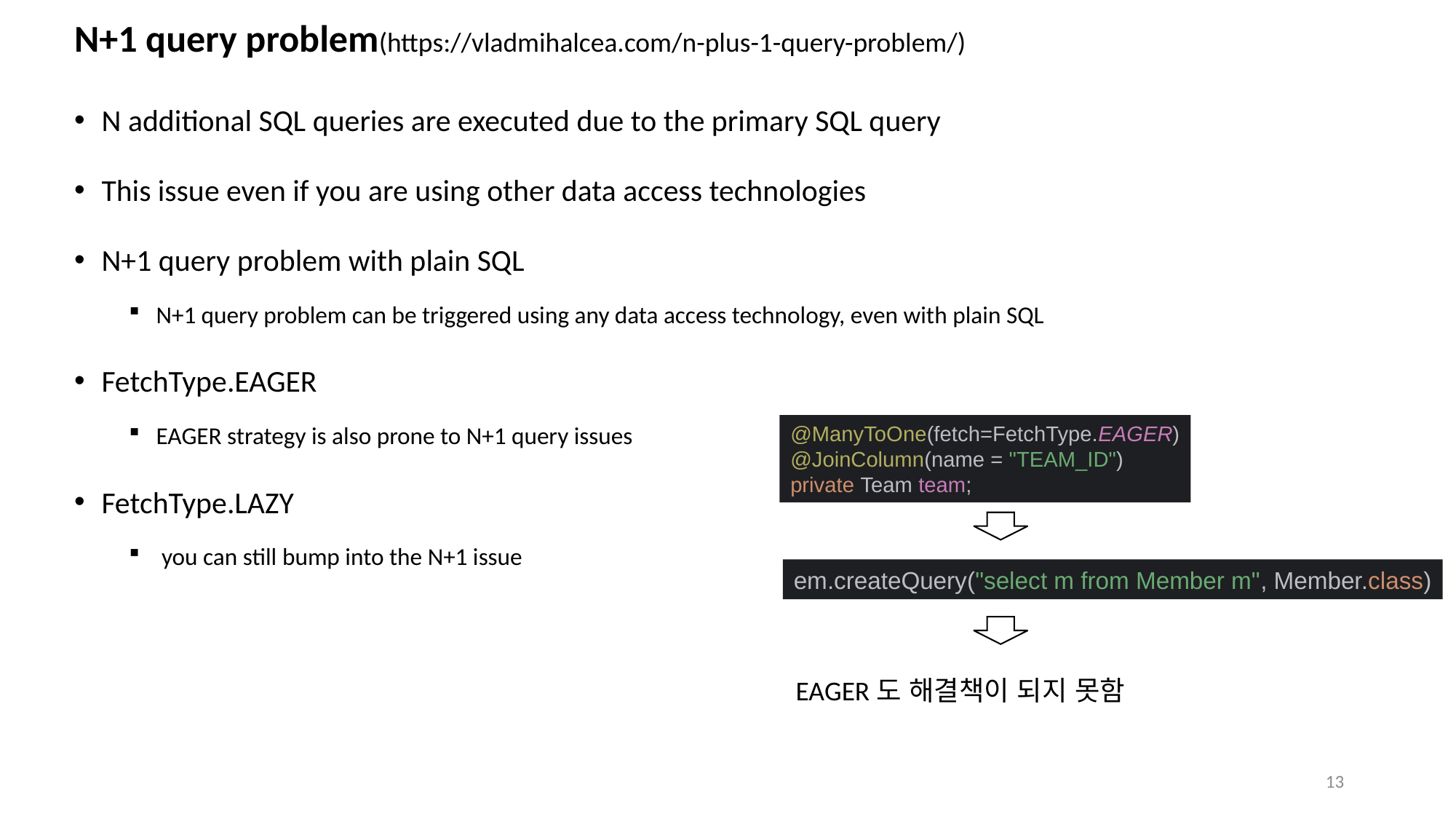

# N+1 query problem(https://vladmihalcea.com/n-plus-1-query-problem/)
N additional SQL queries are executed due to the primary SQL query
This issue even if you are using other data access technologies
N+1 query problem with plain SQL
N+1 query problem can be triggered using any data access technology, even with plain SQL
FetchType.EAGER
EAGER strategy is also prone to N+1 query issues
FetchType.LAZY
 you can still bump into the N+1 issue

@ManyToOne(fetch=FetchType.EAGER)
@JoinColumn(name = "TEAM_ID")
private Team team;

em.createQuery("select m from Member m", Member.class)

EAGER도 해결책이 되지 못함
13